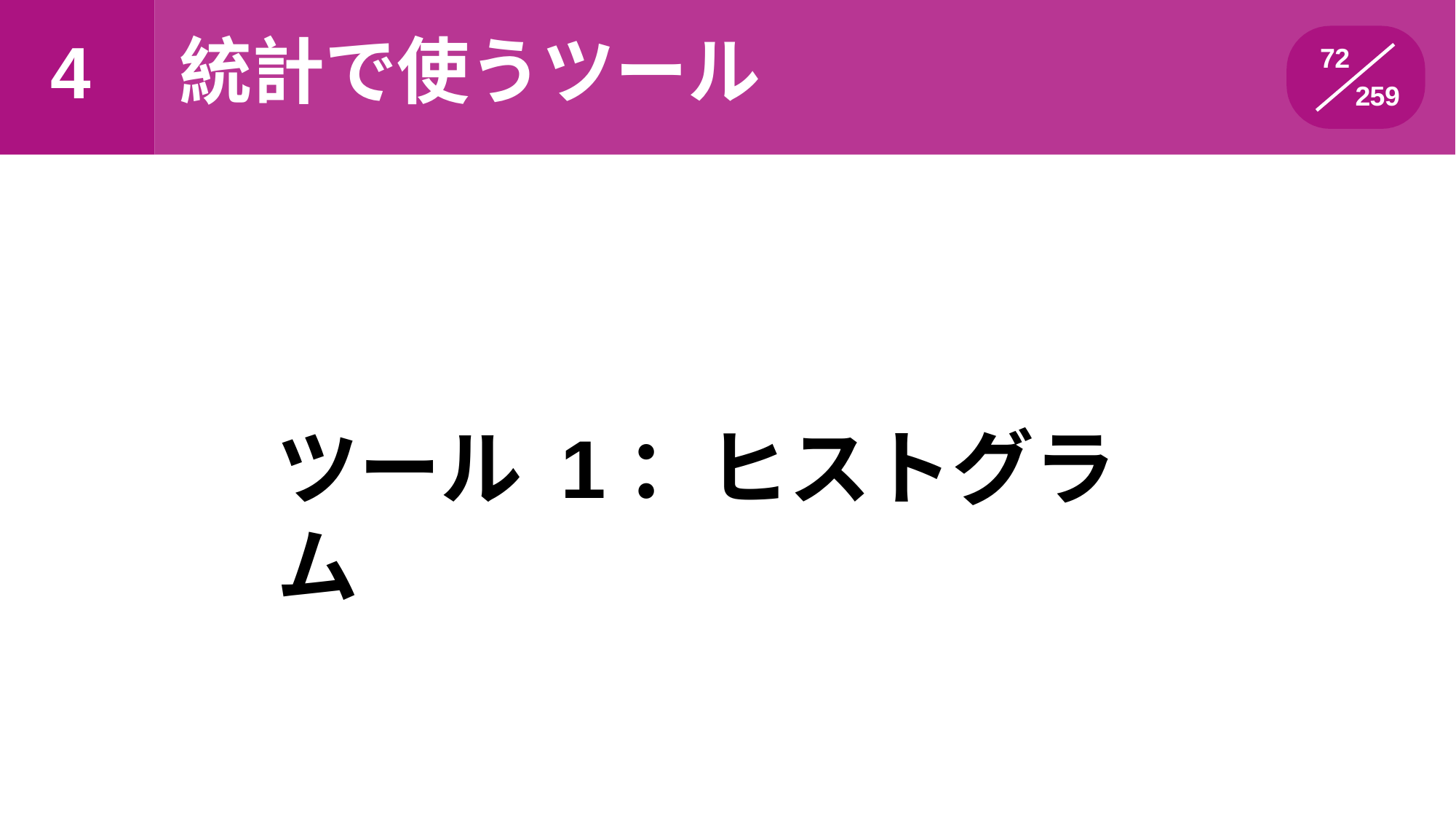

統計で使うツール
# 4
72
259
ツール 1：ヒストグラム